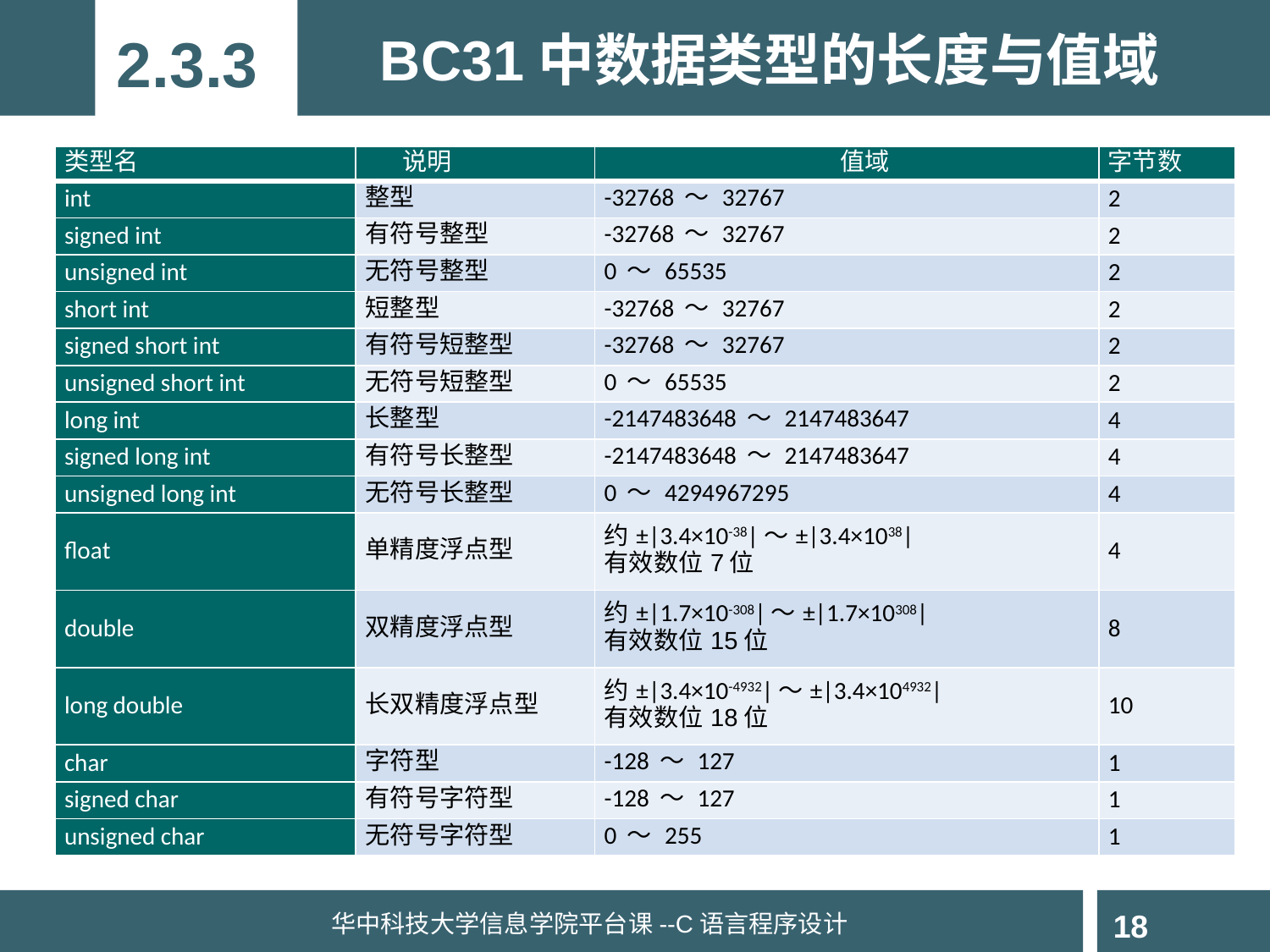

BC31中数据类型的长度与值域
2.3.3
| 类型名 | 说明 | 值域 | 字节数 |
| --- | --- | --- | --- |
| int | 整型 | -32768 ～ 32767 | 2 |
| signed int | 有符号整型 | -32768 ～ 32767 | 2 |
| unsigned int | 无符号整型 | 0 ～ 65535 | 2 |
| short int | 短整型 | -32768 ～ 32767 | 2 |
| signed short int | 有符号短整型 | -32768 ～ 32767 | 2 |
| unsigned short int | 无符号短整型 | 0 ～ 65535 | 2 |
| long int | 长整型 | -2147483648 ～ 2147483647 | 4 |
| signed long int | 有符号长整型 | -2147483648 ～ 2147483647 | 4 |
| unsigned long int | 无符号长整型 | 0 ～ 4294967295 | 4 |
| float | 单精度浮点型 | 约±|3.4×10-38|～±|3.4×1038| 有效数位7位 | 4 |
| double | 双精度浮点型 | 约±|1.7×10-308|～±|1.7×10308| 有效数位15位 | 8 |
| long double | 长双精度浮点型 | 约±|3.4×10-4932|～±|3.4×104932| 有效数位18位 | 10 |
| char | 字符型 | -128 ～ 127 | 1 |
| signed char | 有符号字符型 | -128 ～ 127 | 1 |
| unsigned char | 无符号字符型 | 0 ～ 255 | 1 |